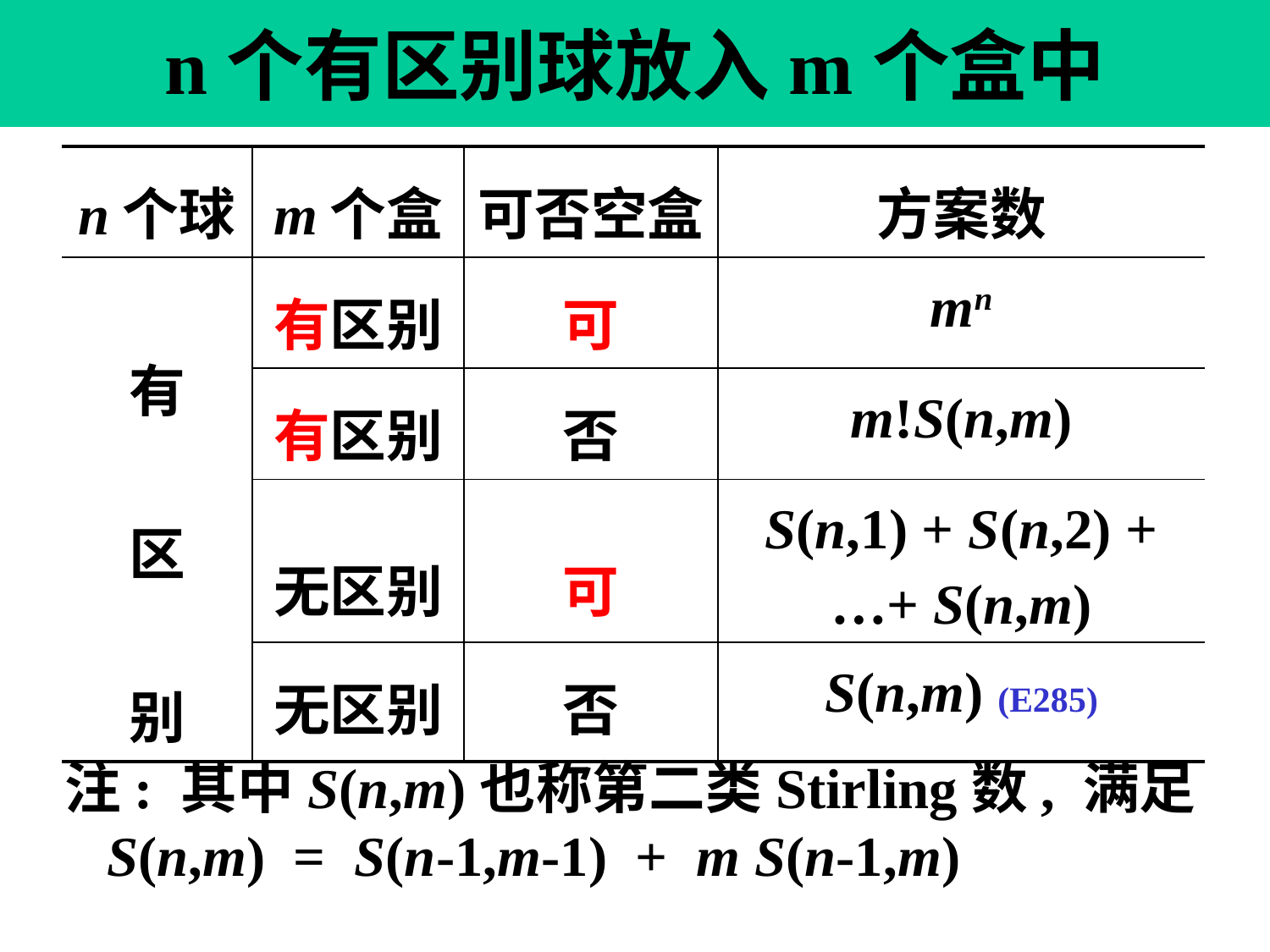

# n个有区别球放入m个盒中
| n个球 | m个盒 | 可否空盒 | 方案数 |
| --- | --- | --- | --- |
| 有 区 别 | 有区别 | 可 | mn |
|  | 有区别 | 否 | m!S(n,m) |
|  | 无区别 | 可 | S(n,1) + S(n,2) + …+ S(n,m) |
|  | 无区别 | 否 | S(n,m) (E285) |
注: 其中S(n,m)也称第二类Stirling数, 满足
   S(n,m)  =  S(n-1,m-1)  +  m S(n-1,m)